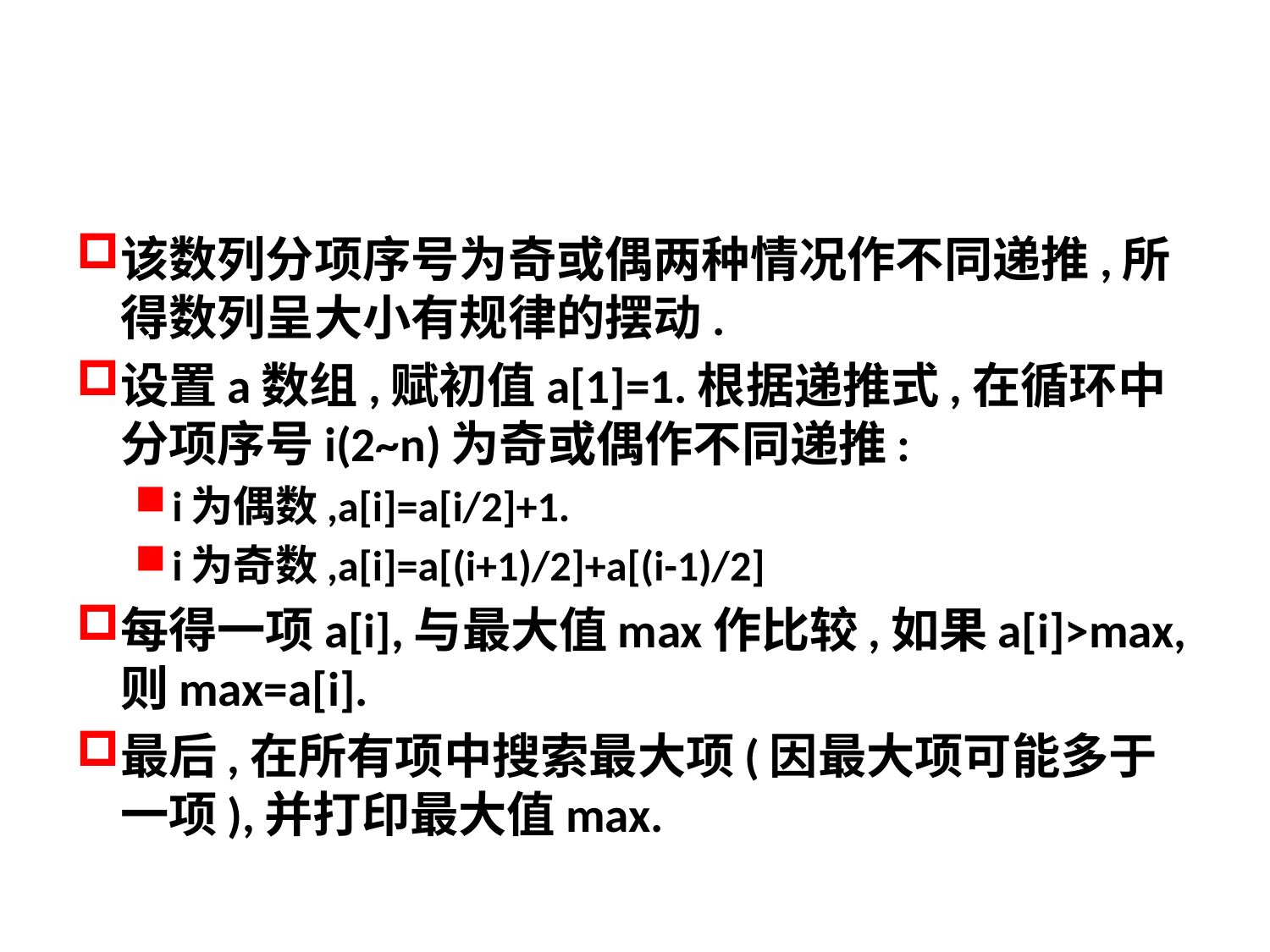

#
该数列分项序号为奇或偶两种情况作不同递推,所得数列呈大小有规律的摆动.
设置a数组,赋初值a[1]=1.根据递推式,在循环中分项序号i(2~n)为奇或偶作不同递推:
i为偶数,a[i]=a[i/2]+1.
i为奇数,a[i]=a[(i+1)/2]+a[(i-1)/2]
每得一项a[i],与最大值max作比较,如果a[i]>max,则max=a[i].
最后,在所有项中搜索最大项(因最大项可能多于一项),并打印最大值max.